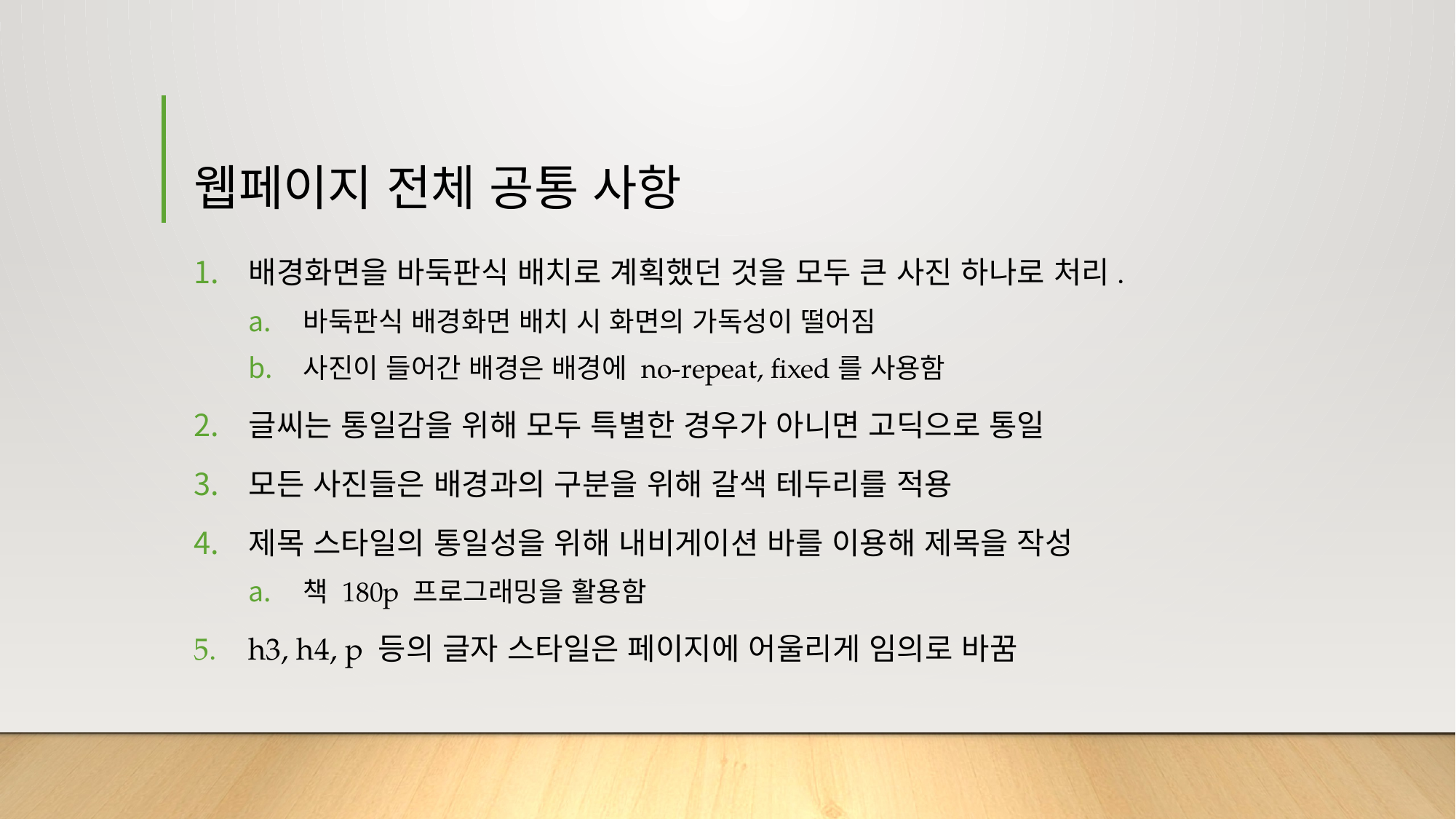

# 웹페이지 전체 공통 사항
배경화면을 바둑판식 배치로 계획했던 것을 모두 큰 사진 하나로 처리.
바둑판식 배경화면 배치 시 화면의 가독성이 떨어짐
사진이 들어간 배경은 배경에 no-repeat, fixed를 사용함
글씨는 통일감을 위해 모두 특별한 경우가 아니면 고딕으로 통일
모든 사진들은 배경과의 구분을 위해 갈색 테두리를 적용
제목 스타일의 통일성을 위해 내비게이션 바를 이용해 제목을 작성
책 180p 프로그래밍을 활용함
h3, h4, p 등의 글자 스타일은 페이지에 어울리게 임의로 바꿈